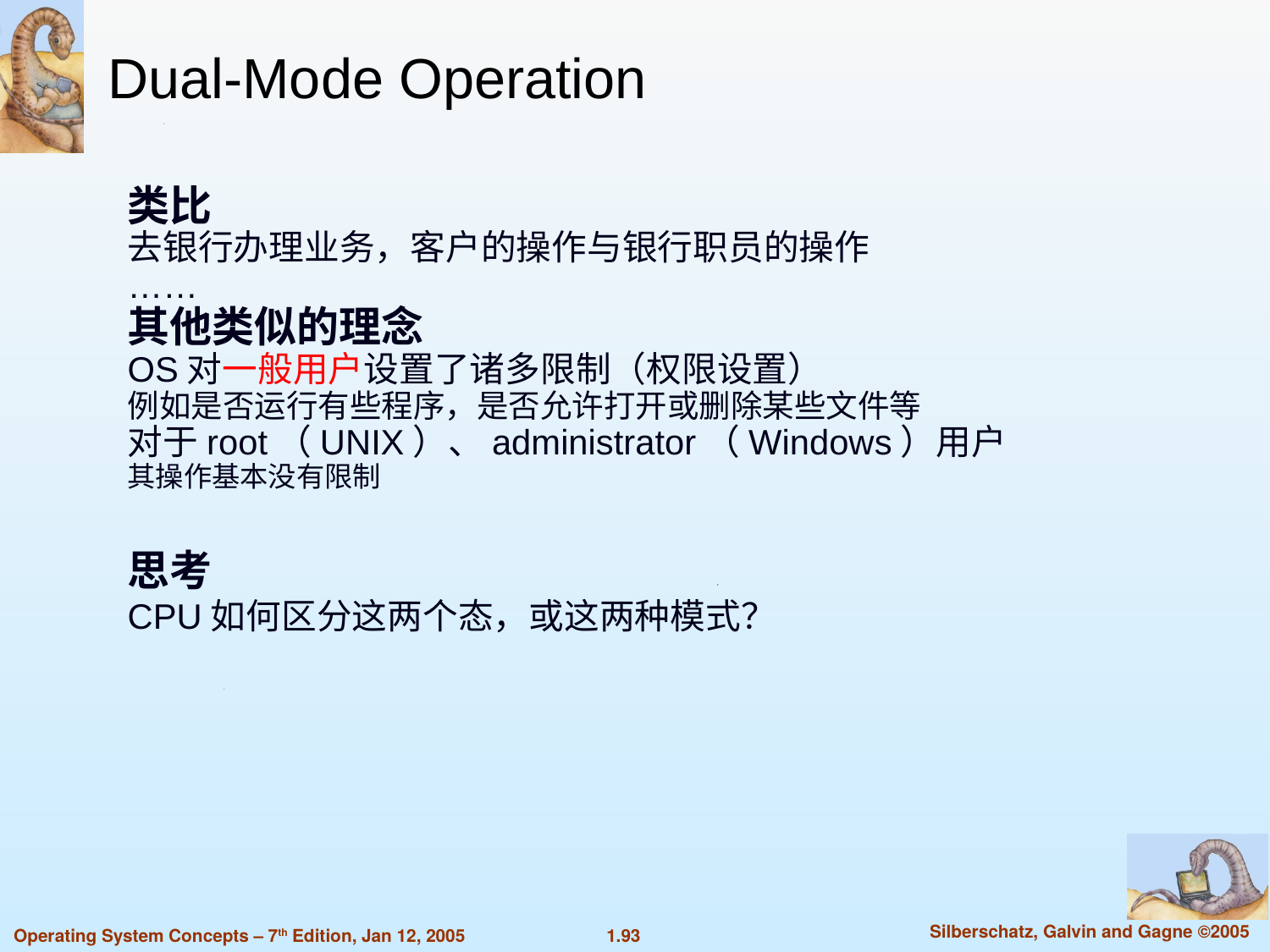

Dual-Mode Operation
类比
去银行办理业务，客户的操作与银行职员的操作
……
其他类似的理念
OS对一般用户设置了诸多限制（权限设置）
例如是否运行有些程序，是否允许打开或删除某些文件等
对于root（UNIX）、administrator（Windows）用户
其操作基本没有限制

思考
CPU如何区分这两个态，或这两种模式？